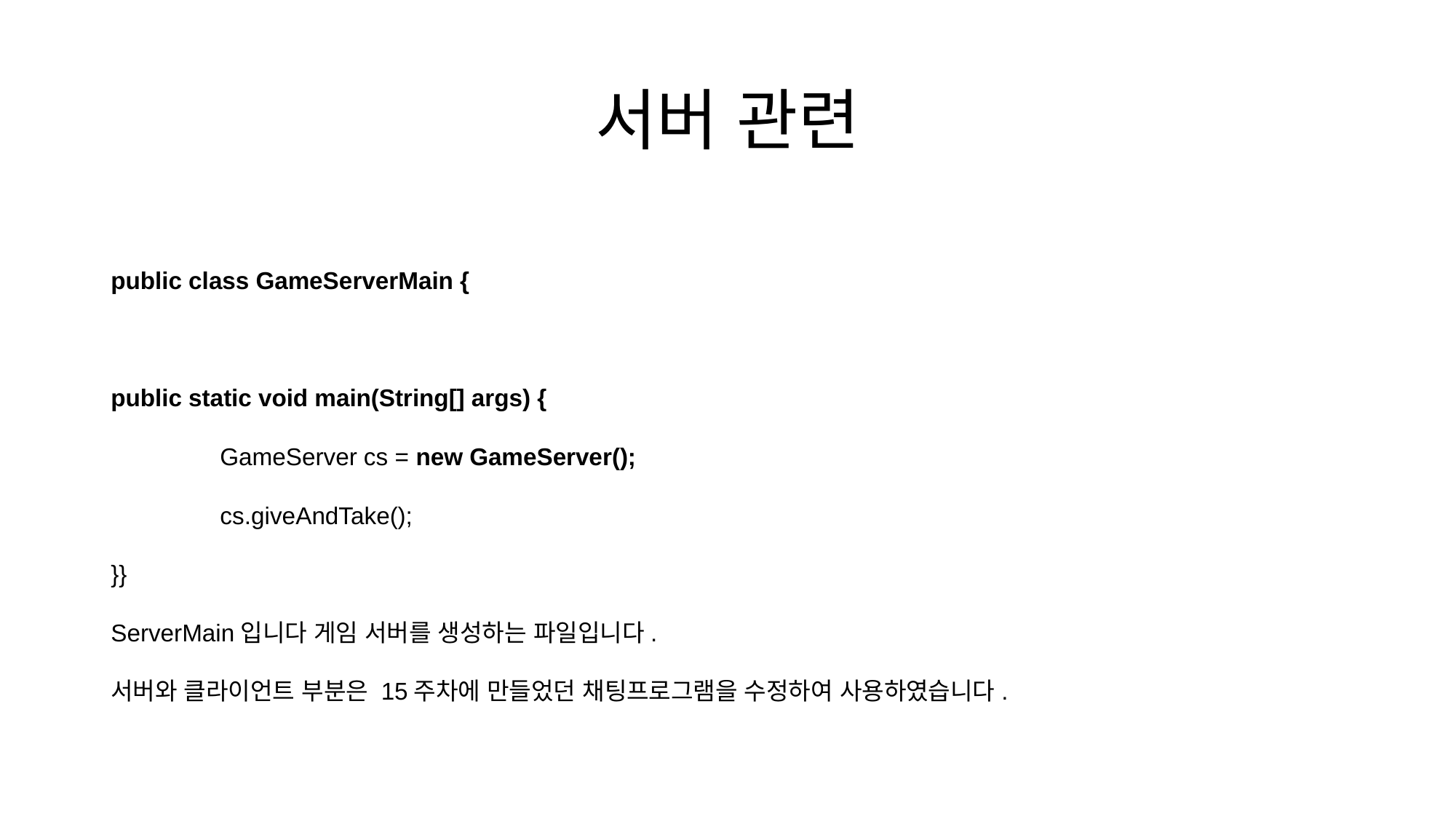

# 서버 관련
public class GameServerMain {

public static void main(String[] args) {
	GameServer cs = new GameServer();
	cs.giveAndTake();
}}
ServerMain입니다 게임 서버를 생성하는 파일입니다.
서버와 클라이언트 부분은 15주차에 만들었던 채팅프로그램을 수정하여 사용하였습니다.